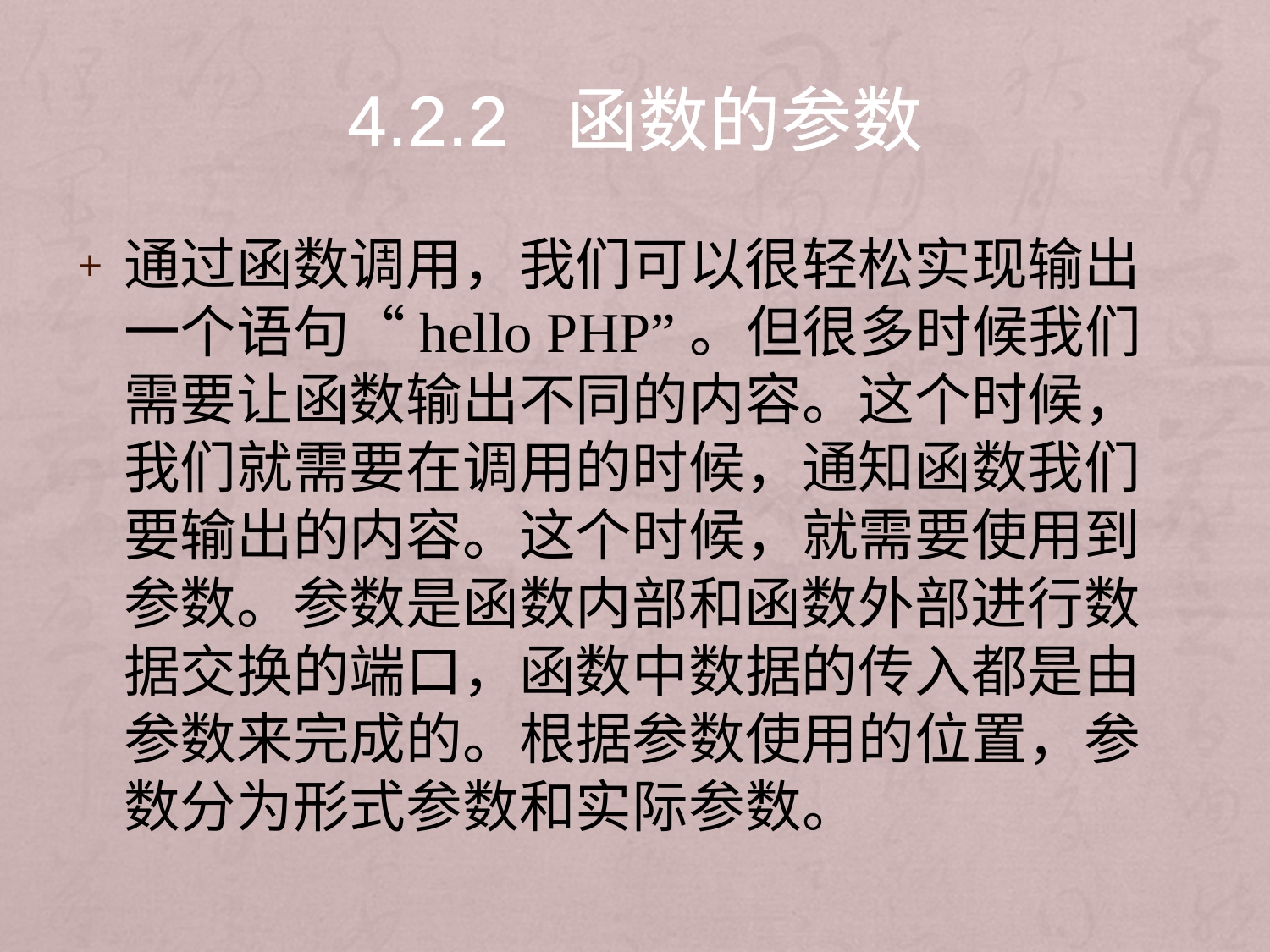

# 4.2.2  函数的参数
通过函数调用，我们可以很轻松实现输出一个语句“hello PHP”。但很多时候我们需要让函数输出不同的内容。这个时候，我们就需要在调用的时候，通知函数我们要输出的内容。这个时候，就需要使用到参数。参数是函数内部和函数外部进行数据交换的端口，函数中数据的传入都是由参数来完成的。根据参数使用的位置，参数分为形式参数和实际参数。